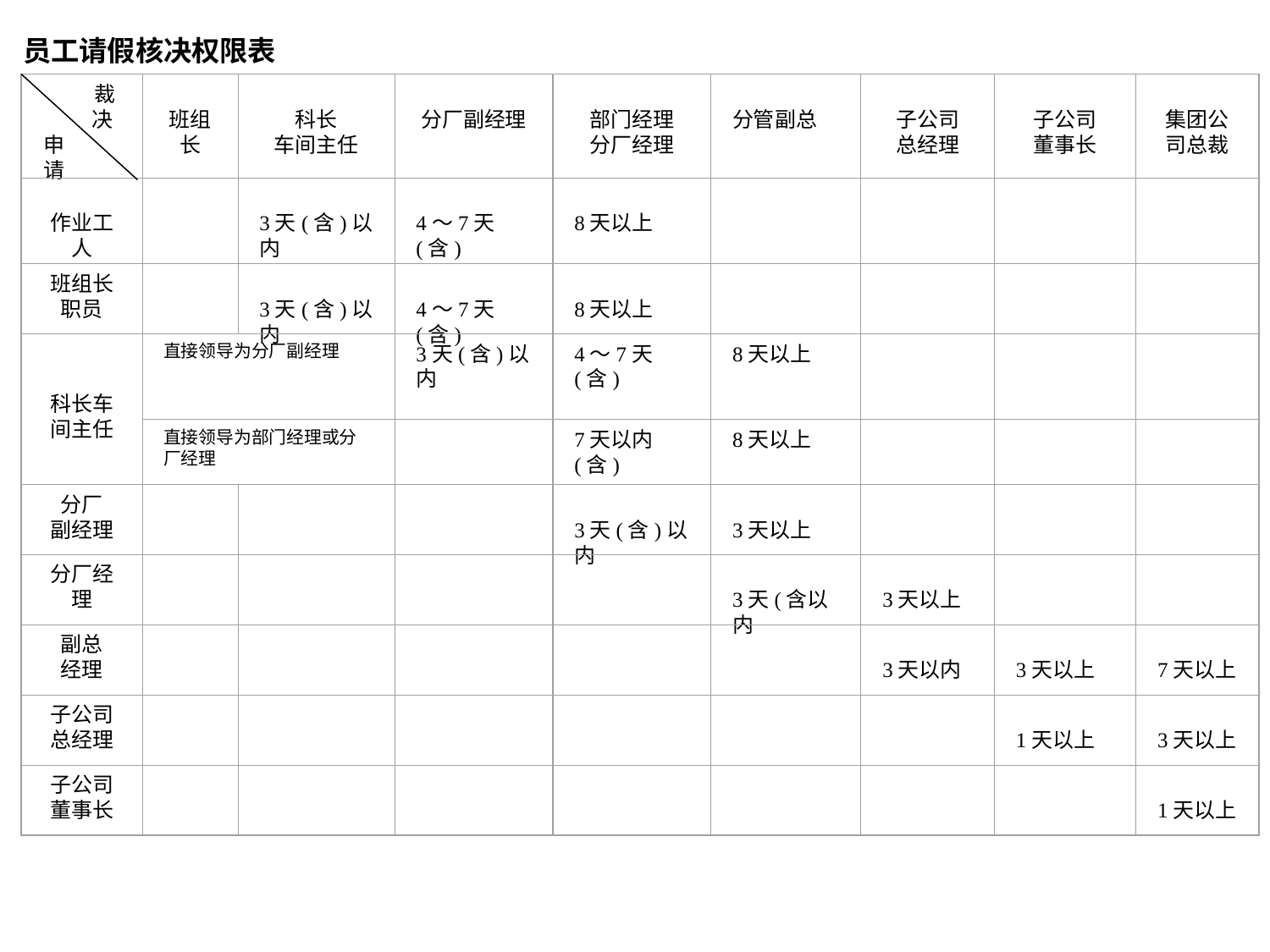

请假核决权限表（一级子公司）

员工请假核决权限表

          裁
　      决
申
请

班组长

科长
车间主任

分厂副经理

部门经理
分厂经理

分管副总

子公司
总经理

子公司
董事长

集团公司总裁

作业工人

3天(含)以内

4～7天(含)

8天以上

班组长
职员

3天(含)以内

4～7天(含)

8天以上

科长车间主任

直接领导为分厂副经理

3天(含)以内

4～7天(含)

8天以上

直接领导为部门经理或分厂经理

7天以内(含)

8天以上

分厂
副经理

3天(含)以内

3天以上

分厂经理

3天(含以内

3天以上

副总
经理

3天以内

3天以上

7天以上

子公司
总经理

1天以上

3天以上

子公司
董事长

1天以上

18